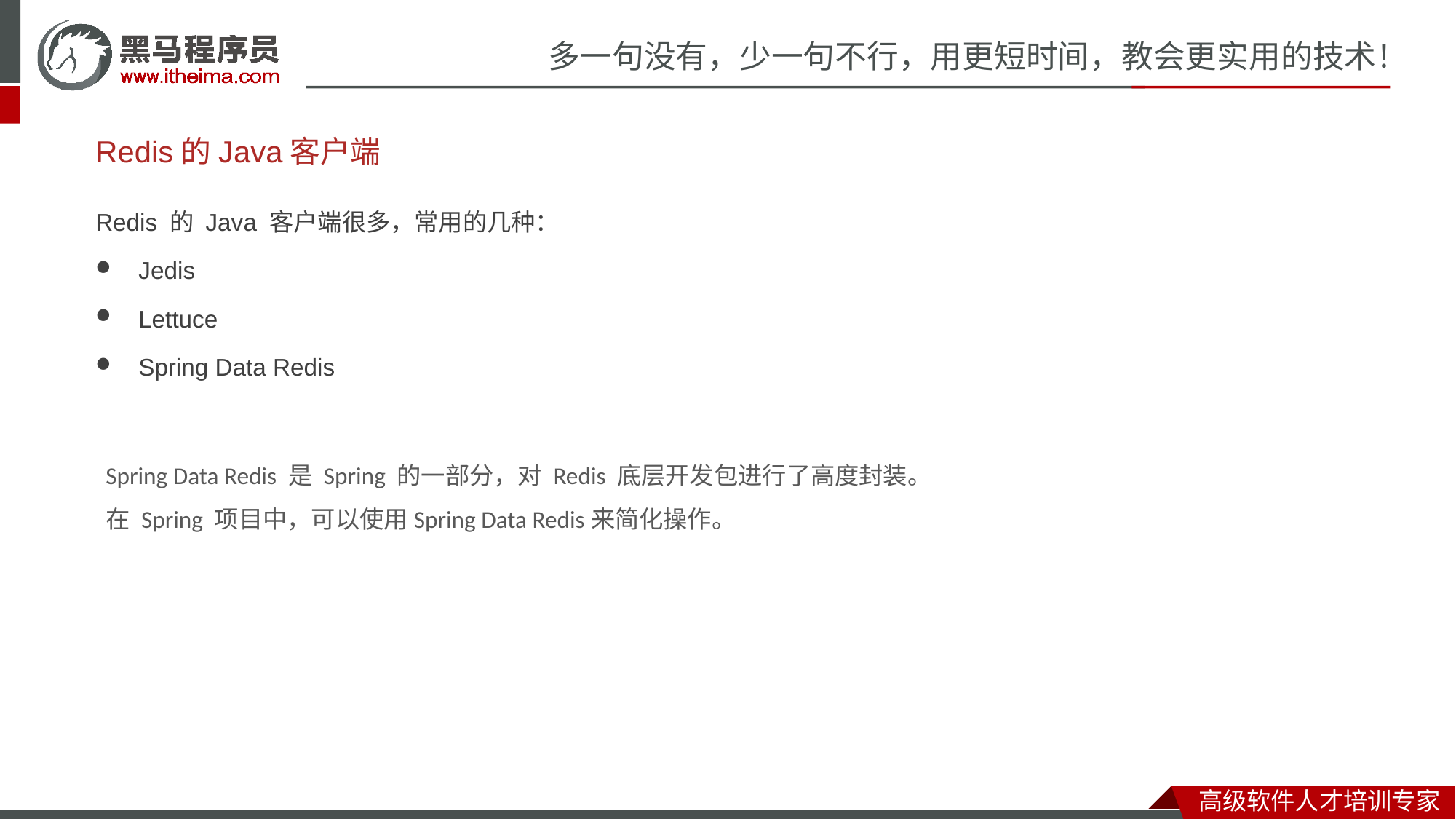

# Redis的Java客户端
Redis 的 Java 客户端很多，常用的几种：
Jedis
Lettuce
Spring Data Redis
Spring Data Redis 是 Spring 的一部分，对 Redis 底层开发包进行了高度封装。
在 Spring 项目中，可以使用Spring Data Redis来简化操作。